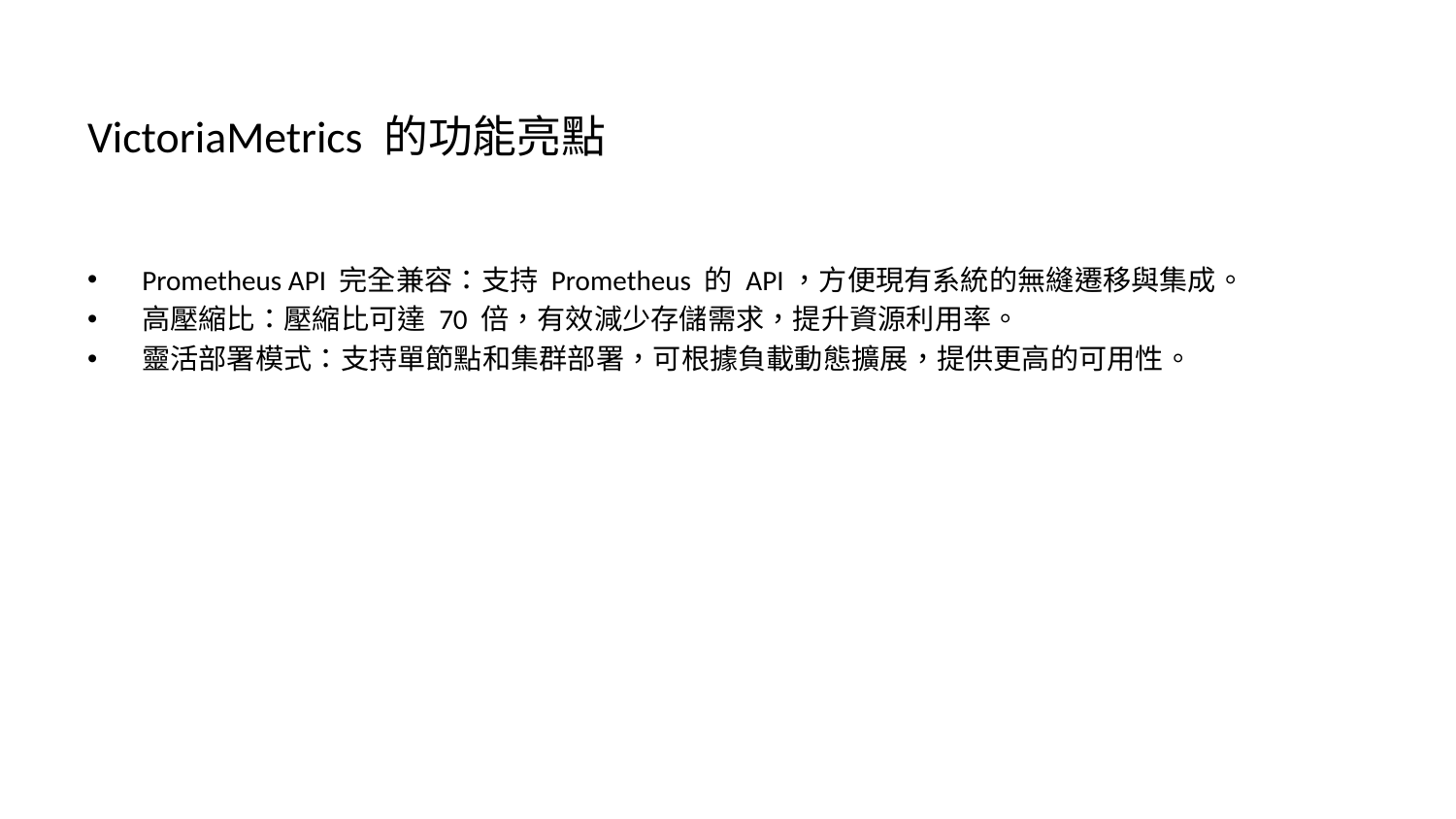

# VictoriaMetrics 的功能亮點
Prometheus API 完全兼容：支持 Prometheus 的 API，方便現有系統的無縫遷移與集成。
高壓縮比：壓縮比可達 70 倍，有效減少存儲需求，提升資源利用率。
靈活部署模式：支持單節點和集群部署，可根據負載動態擴展，提供更高的可用性。